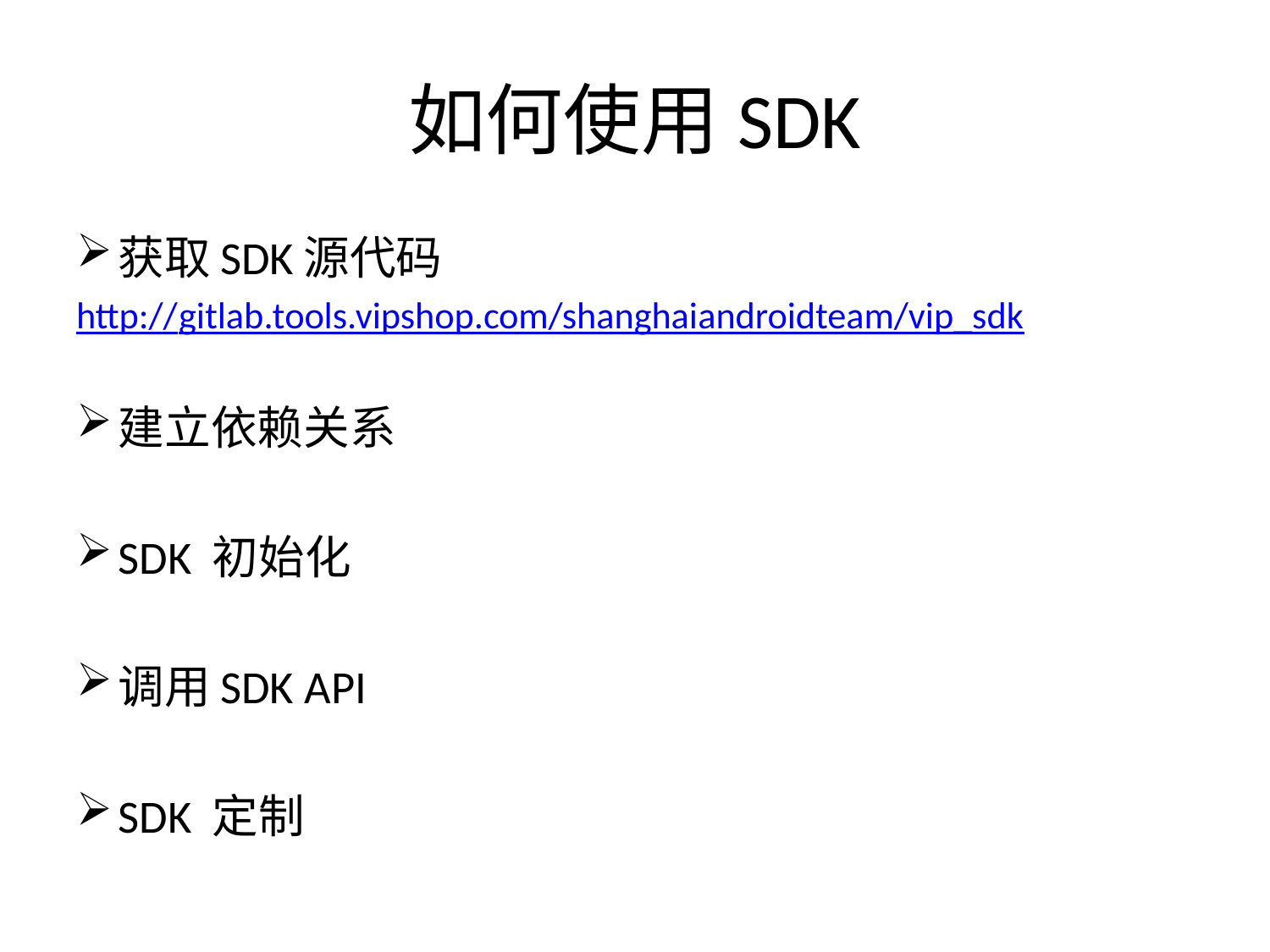

# 如何使用SDK
获取SDK源代码
http://gitlab.tools.vipshop.com/shanghaiandroidteam/vip_sdk

建立依赖关系

SDK 初始化

调用SDK API

SDK 定制